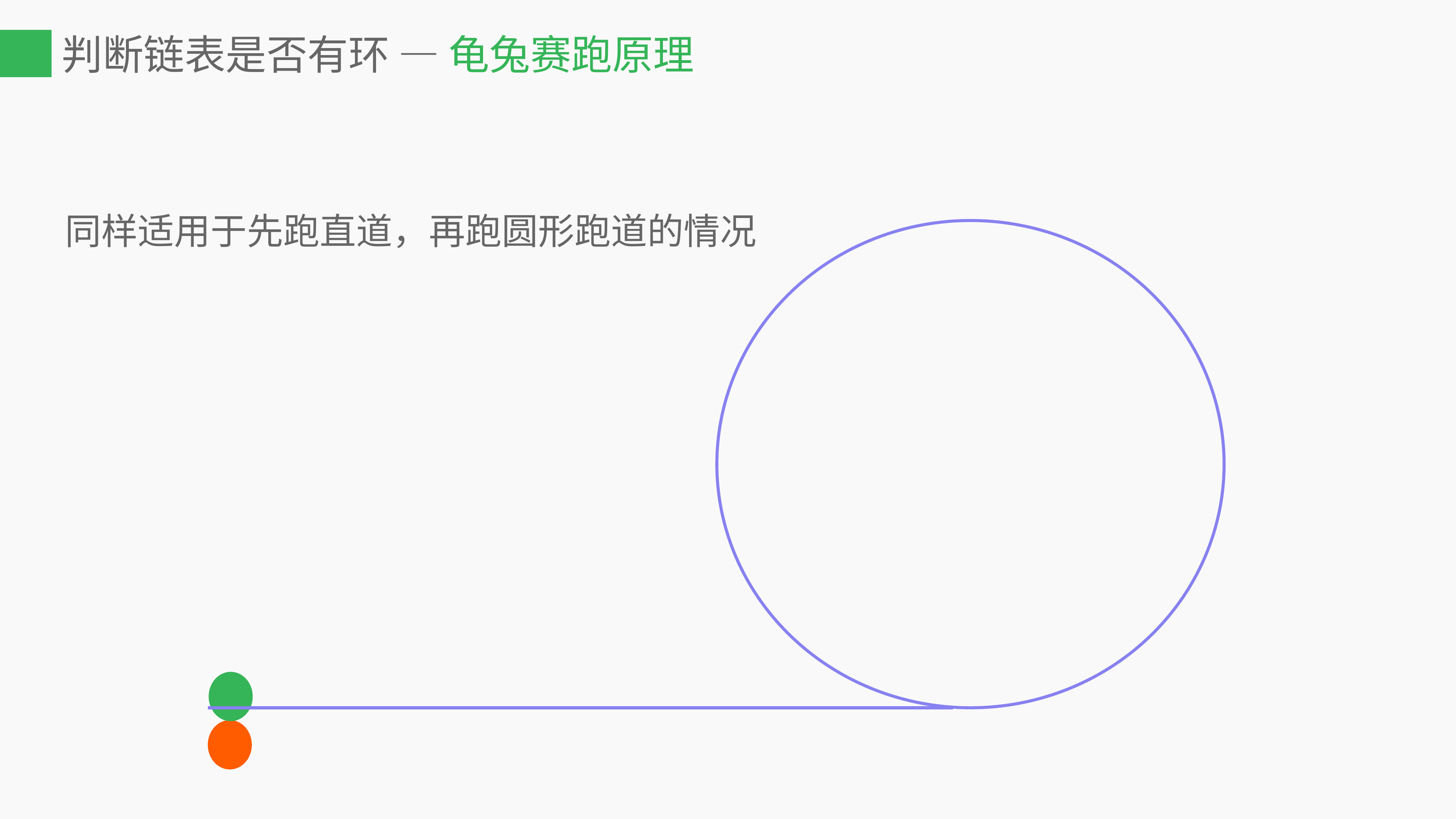

# 判断链表是否有环 — 龟兔赛跑原理
同样适用于先跑直道，再跑圆形跑道的情况